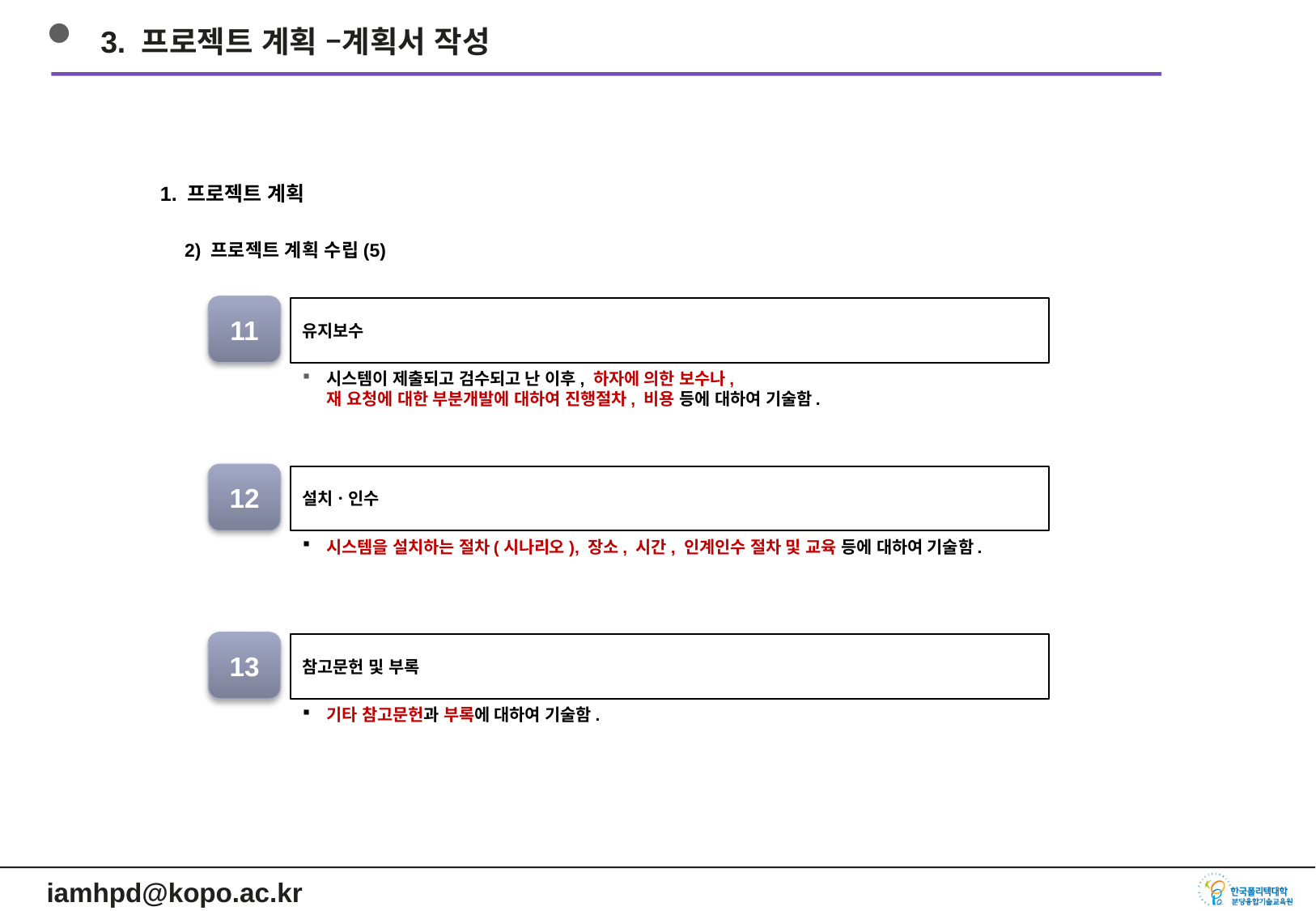

3. 프로젝트 계획 –계획서 작성
1. 프로젝트 계획
2) 프로젝트 계획 수립(5)
11
유지보수
시스템이 제출되고 검수되고 난 이후, 하자에 의한 보수나,
재 요청에 대한 부분개발에 대하여 진행절차, 비용 등에 대하여 기술함.
12
설치ㆍ인수
시스템을 설치하는 절차(시나리오), 장소, 시간, 인계인수 절차 및 교육 등에 대하여 기술함.
13
참고문헌 및 부록
기타 참고문헌과 부록에 대하여 기술함.